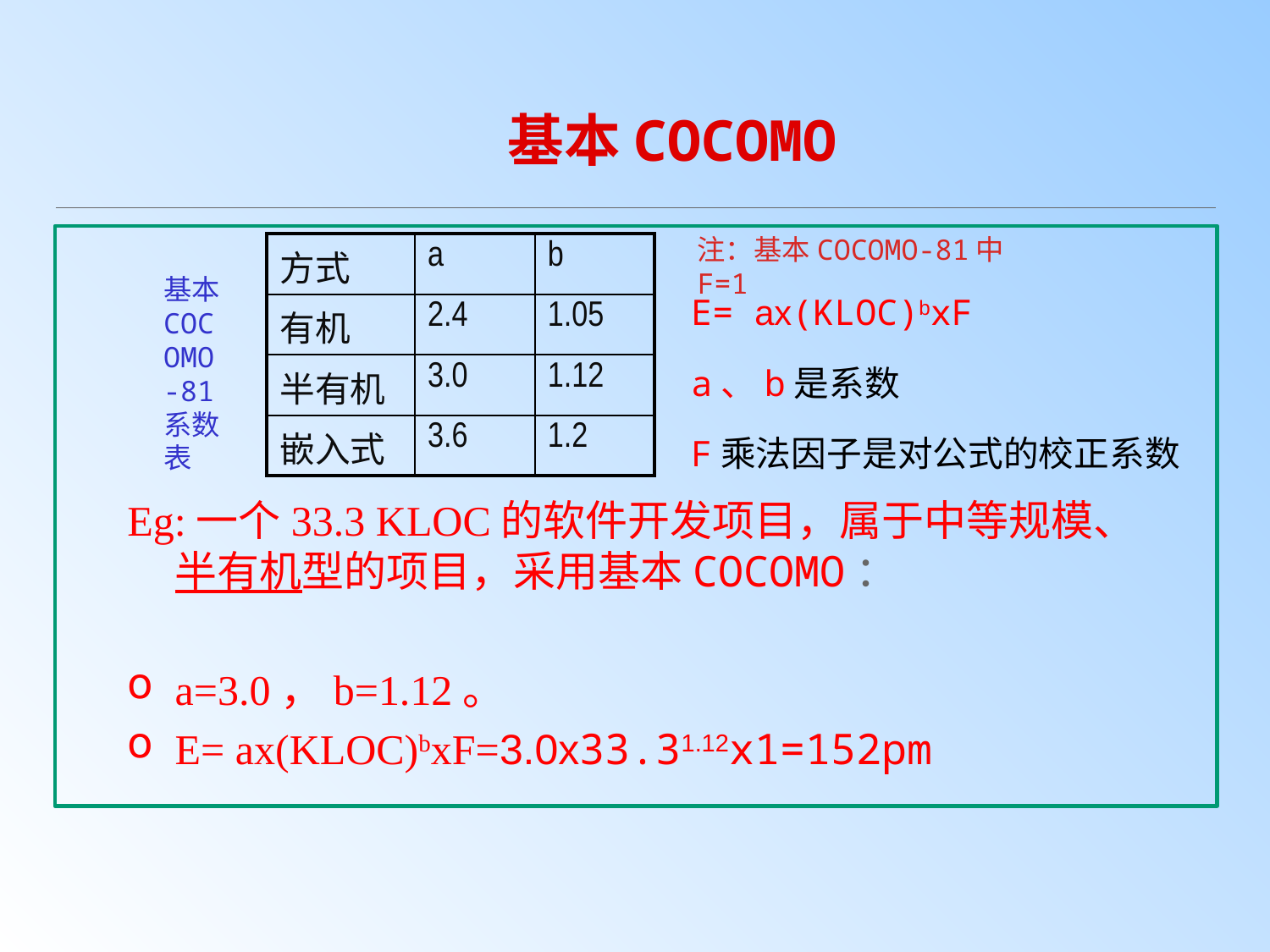

基本COCOMO

注：基本COCOMO-81中F=1
| 方式 | a | b |
| --- | --- | --- |
| 有机 | 2.4 | 1.05 |
| 半有机 | 3.0 | 1.12 |
| 嵌入式 | 3.6 | 1.2 |
E= ax(KLOC)bxF
a、b是系数
F乘法因子是对公式的校正系数

基本COCOMO-81系数表
Eg:一个33.3 KLOC的软件开发项目，属于中等规模、半有机型的项目，采用基本COCOMO：

a=3.0，b=1.12。
E= ax(KLOC)bxF=3.0x33.31.12x1=152pm